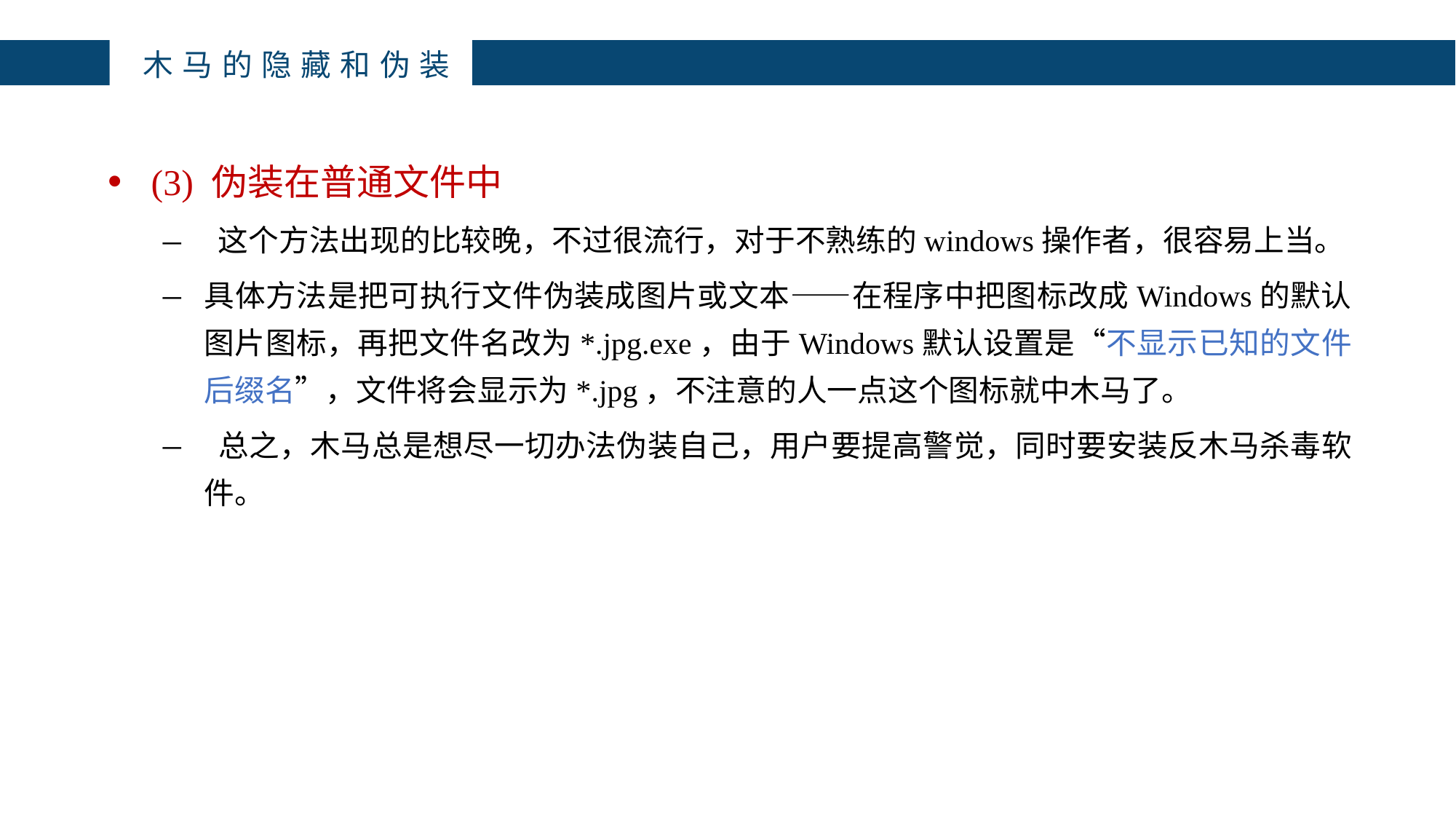

木马的隐藏和伪装

(3) 伪装在普通文件中
 这个方法出现的比较晚，不过很流行，对于不熟练的windows操作者，很容易上当。
具体方法是把可执行文件伪装成图片或文本——在程序中把图标改成Windows的默认图片图标，再把文件名改为*.jpg.exe，由于Windows默认设置是“不显示已知的文件后缀名”，文件将会显示为*.jpg，不注意的人一点这个图标就中木马了。
 总之，木马总是想尽一切办法伪装自己，用户要提高警觉，同时要安装反木马杀毒软件。